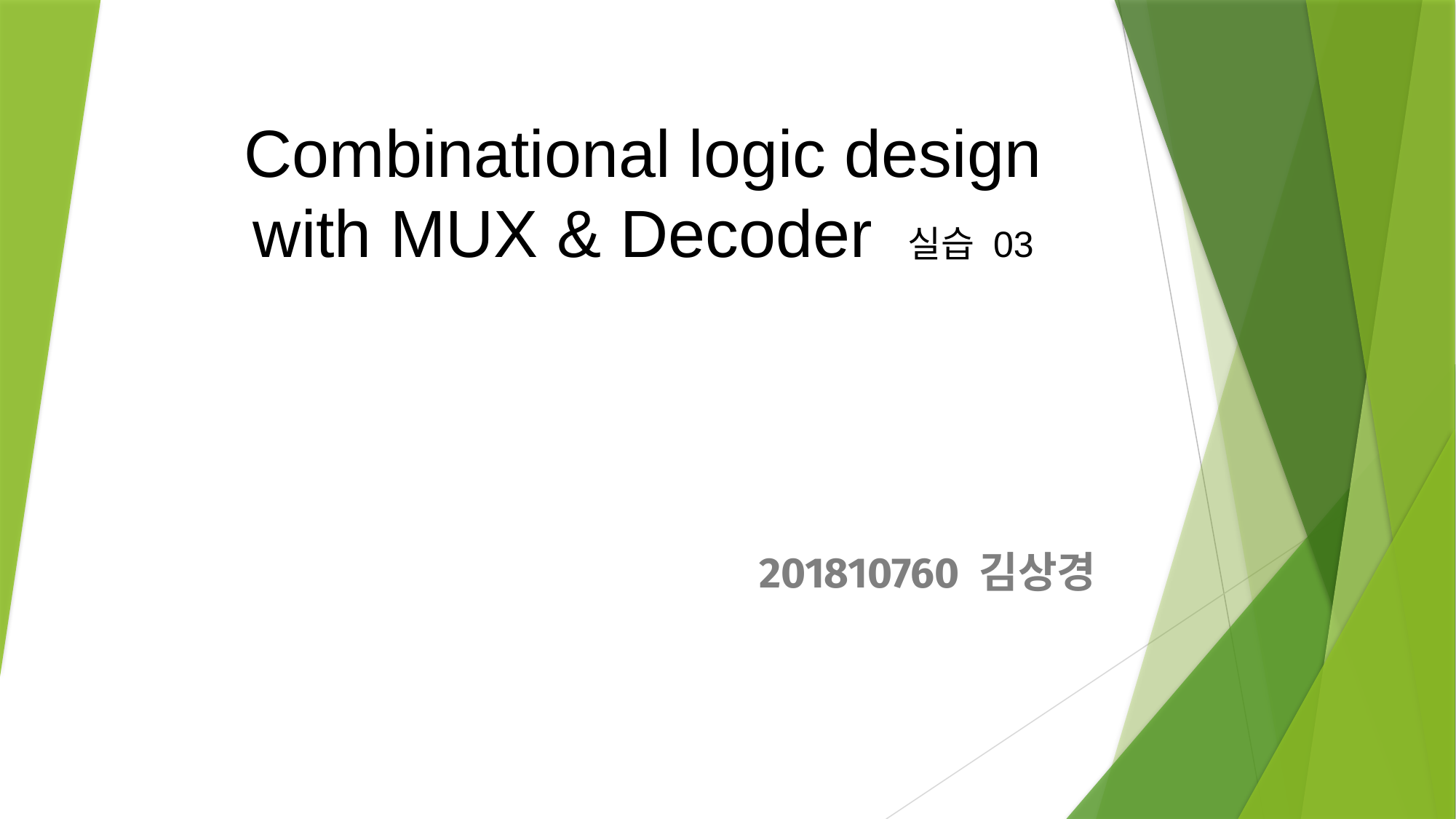

# Combinational logic design with MUX & Decoder 실습 03
201810760 김상경